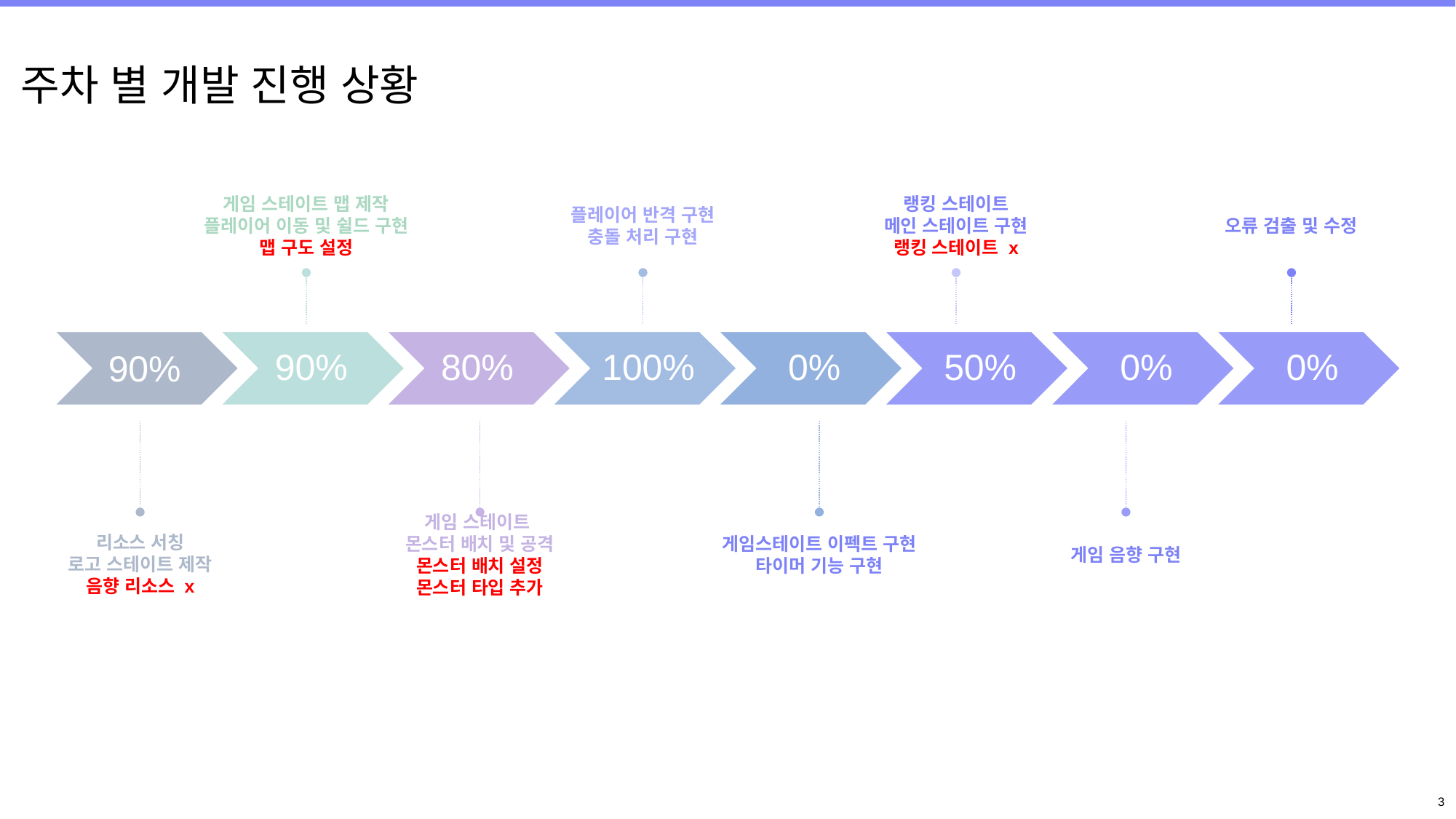

주차 별 개발 진행 상황
90%
90%
80%
100%
0%
50%
0%
0%
게임 스테이트 맵 제작
플레이어 이동 및 쉴드 구현
맵 구도 설정
랭킹 스테이트
메인 스테이트 구현
랭킹 스테이트 x
플레이어 반격 구현
충돌 처리 구현
오류 검출 및 수정
게임 스테이트
몬스터 배치 및 공격
몬스터 배치 설정
몬스터 타입 추가
리소스 서칭
로고 스테이트 제작
음향 리소스 x
게임스테이트 이펙트 구현
타이머 기능 구현
게임 음향 구현
3